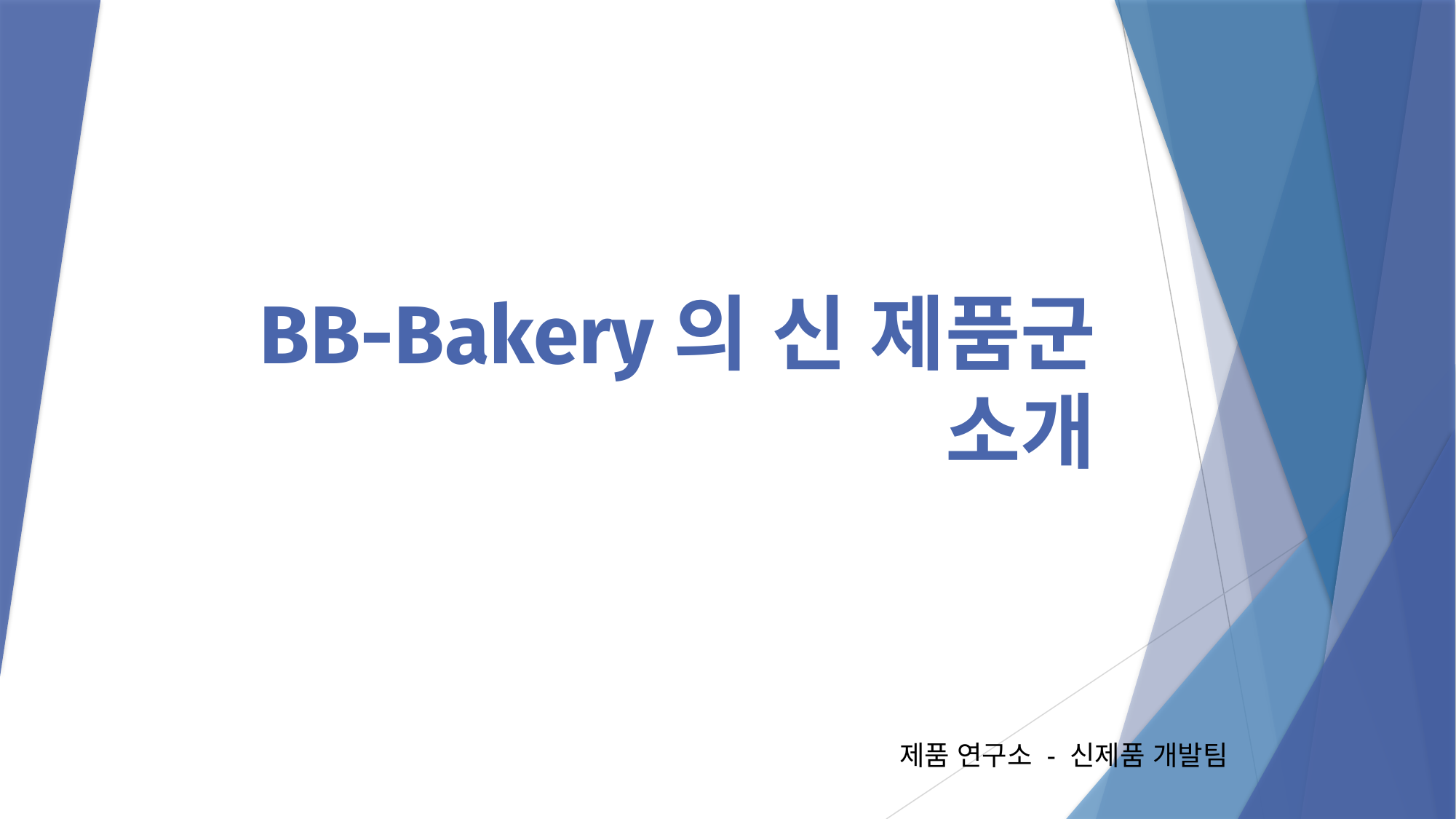

# BB-Bakery의 신 제품군 소개

제품 연구소 - 신제품 개발팀